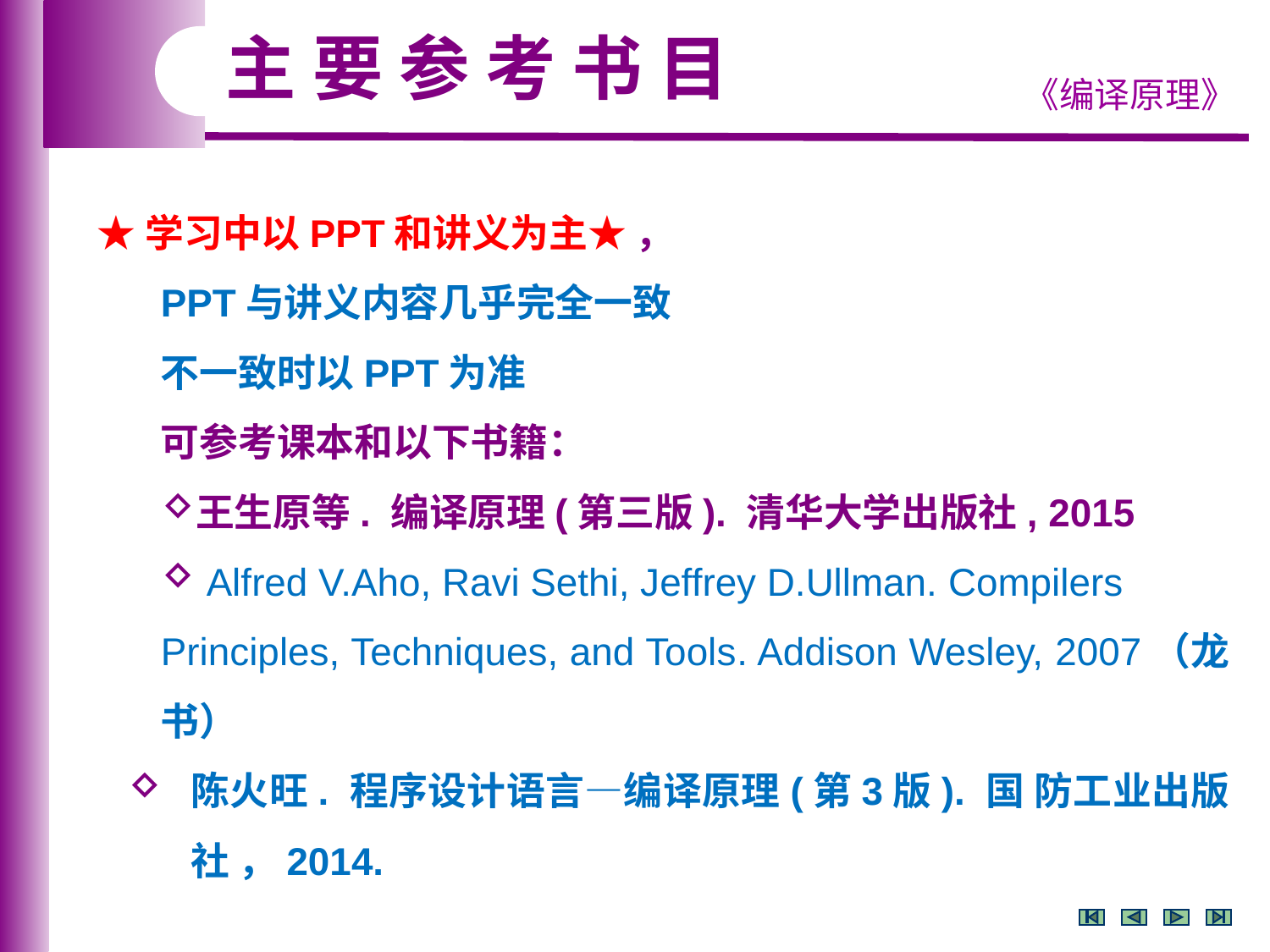

主 要 参 考 书 目
★学习中以PPT和讲义为主★ ，
PPT与讲义内容几乎完全一致
不一致时以PPT为准
可参考课本和以下书籍：
王生原等. 编译原理(第三版). 清华大学出版社, 2015
 Alfred V.Aho, Ravi Sethi, Jeffrey D.Ullman. Compilers
Principles, Techniques, and Tools. Addison Wesley, 2007（龙书）
陈火旺. 程序设计语言—编译原理(第3版). 国 防工业出版社 ，2014.